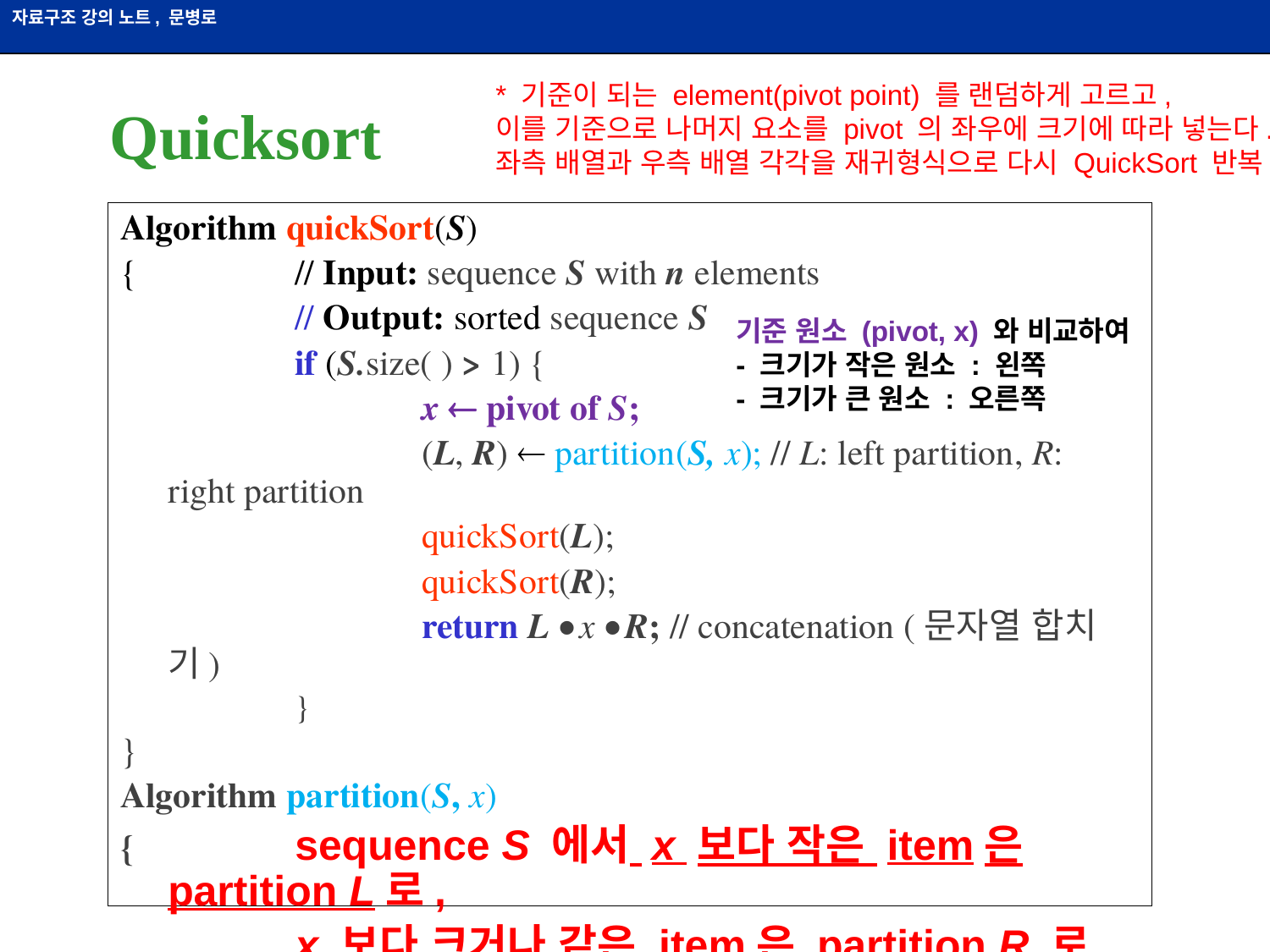

# Quicksort
* 기준이 되는 element(pivot point) 를 랜덤하게 고르고,
이를 기준으로 나머지 요소를 pivot 의 좌우에 크기에 따라 넣는다.
좌측 배열과 우측 배열 각각을 재귀형식으로 다시 QuickSort 반복!
Algorithm quickSort(S)
{		// Input: sequence S with n elements
		// Output: sorted sequence S
	if (S.size( ) > 1) {
		x ← pivot of S;
		(L, R) ← partition(S, x); // L: left partition, R: right partition
		quickSort(L);
 		quickSort(R);
		return L • x • R; // concatenation (문자열 합치기)
	}
}
Algorithm partition(S, x)
{		sequence S 에서 x 보다 작은 item은 partition L로,
		x 보다 크거나 같은 item은 partition R 로 분류.
}
기준 원소 (pivot, x) 와 비교하여
- 크기가 작은 원소 : 왼쪽
- 크기가 큰 원소 : 오른쪽